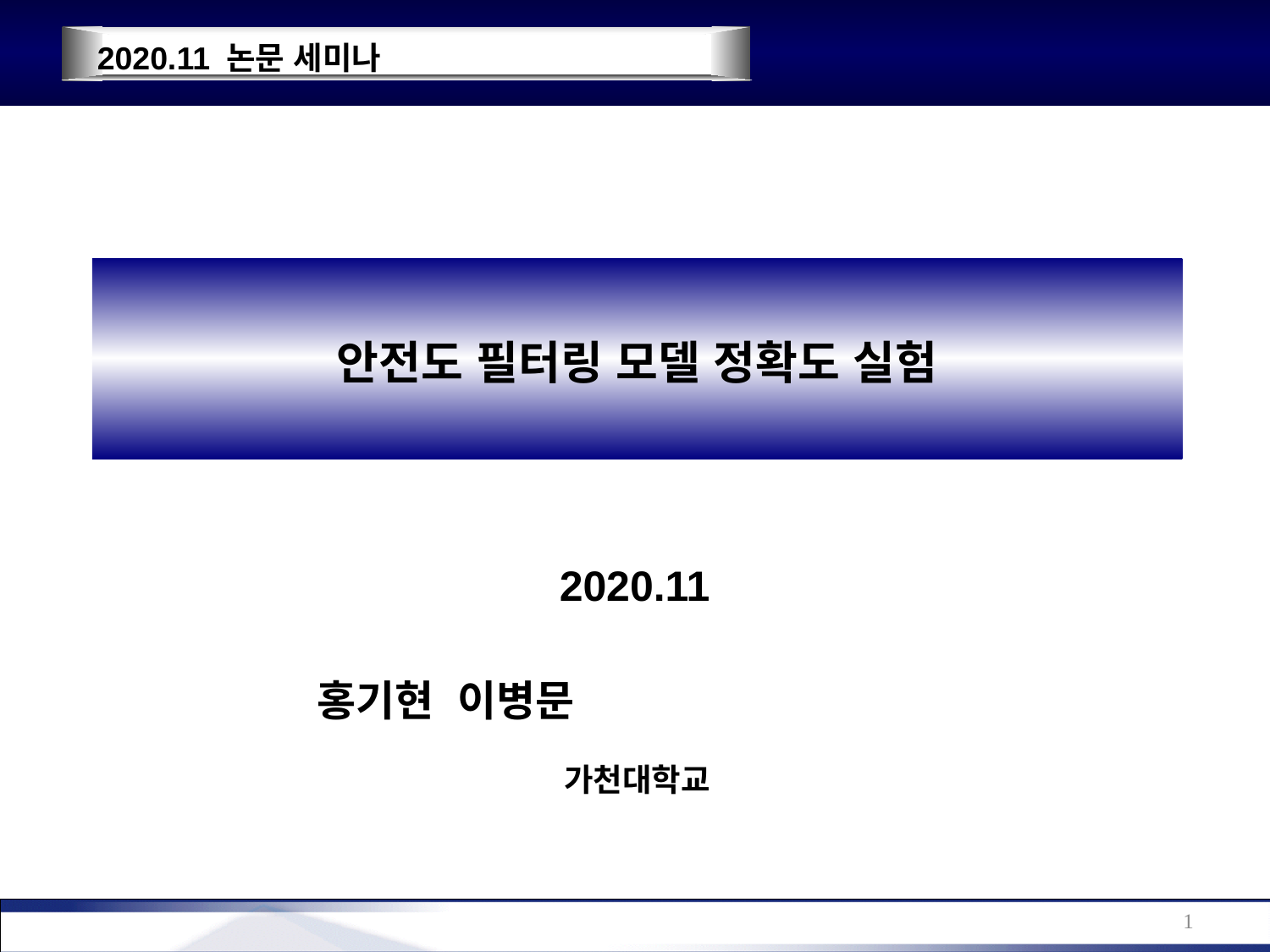

2020.11 논문 세미나

안전도 필터링 모델 정확도 실험
2020.11
홍기현  이병문
가천대학교
1